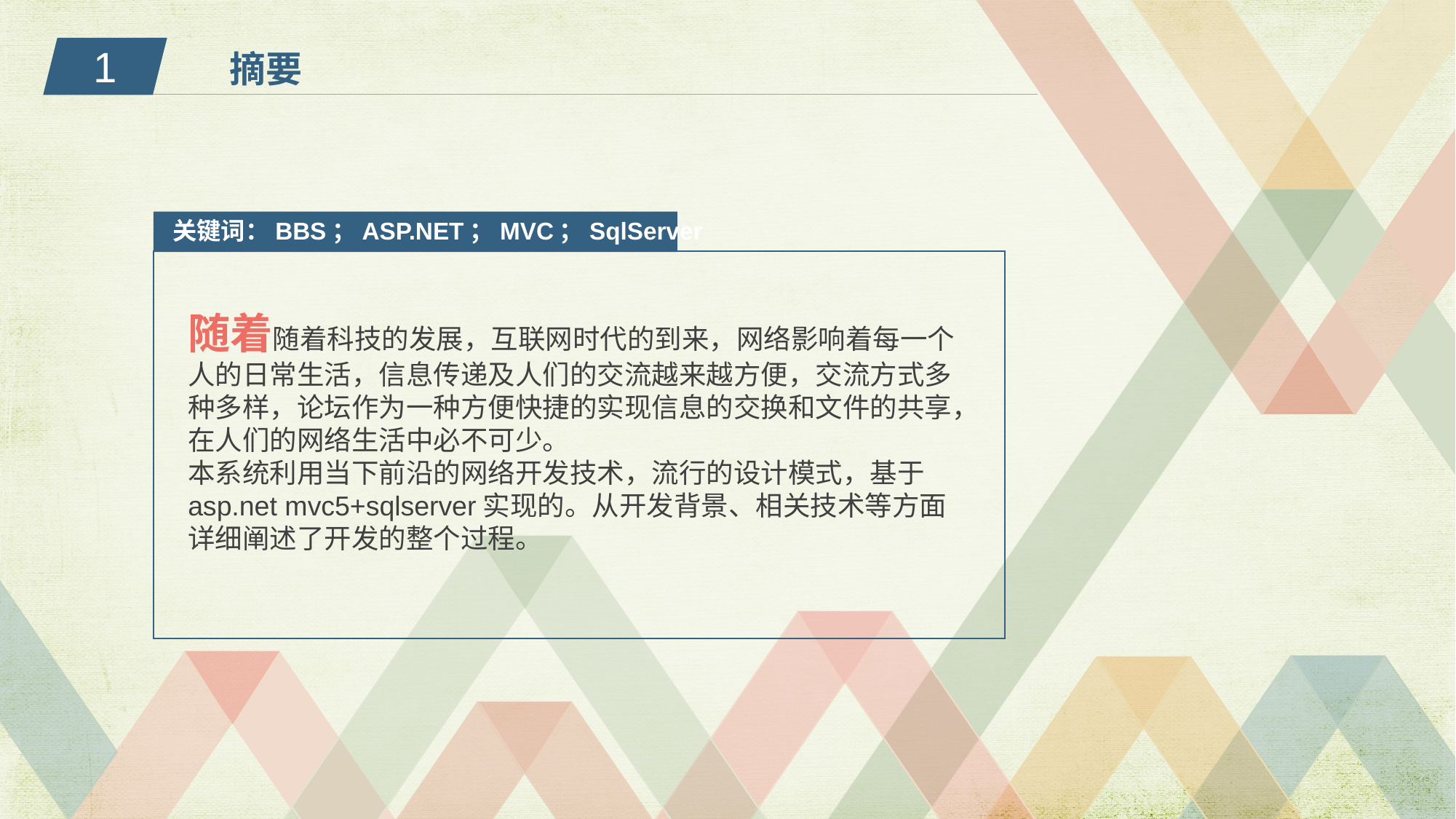

1

摘要

关键词：BBS；ASP.NET；MVC；SqlServer

随着随着科技的发展，互联网时代的到来，网络影响着每一个人的日常生活，信息传递及人们的交流越来越方便，交流方式多种多样，论坛作为一种方便快捷的实现信息的交换和文件的共享，在人们的网络生活中必不可少。
本系统利用当下前沿的网络开发技术，流行的设计模式，基于asp.net mvc5+sqlserver实现的。从开发背景、相关技术等方面详细阐述了开发的整个过程。